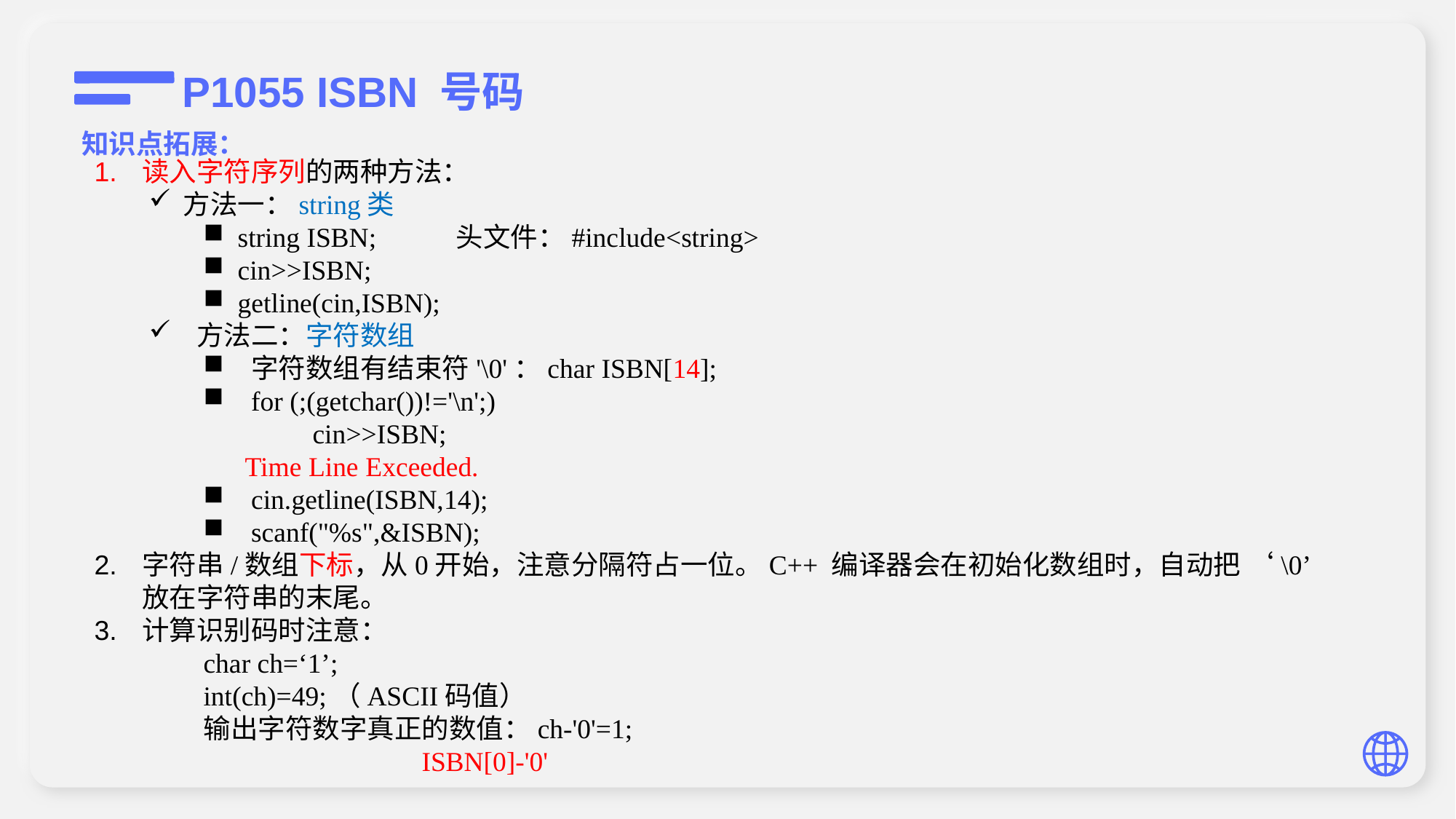

P1055 ISBN 号码

知识点拓展：
读入字符序列的两种方法：
方法一：string类
string ISBN;	头文件：#include<string>
cin>>ISBN;
getline(cin,ISBN);
方法二：字符数组
字符数组有结束符'\0'：char ISBN[14];
for (;(getchar())!='\n';)
  		cin>>ISBN;
	      Time Line Exceeded.
cin.getline(ISBN,14);
scanf("%s",&ISBN);
字符串/数组下标，从0开始，注意分隔符占一位。C++ 编译器会在初始化数组时，自动把 ‘\0’ 放在字符串的末尾。
计算识别码时注意：
	char ch=‘1’;
	int(ch)=49;（ASCII码值）
	输出字符数字真正的数值：ch-'0'=1;
			ISBN[0]-'0'